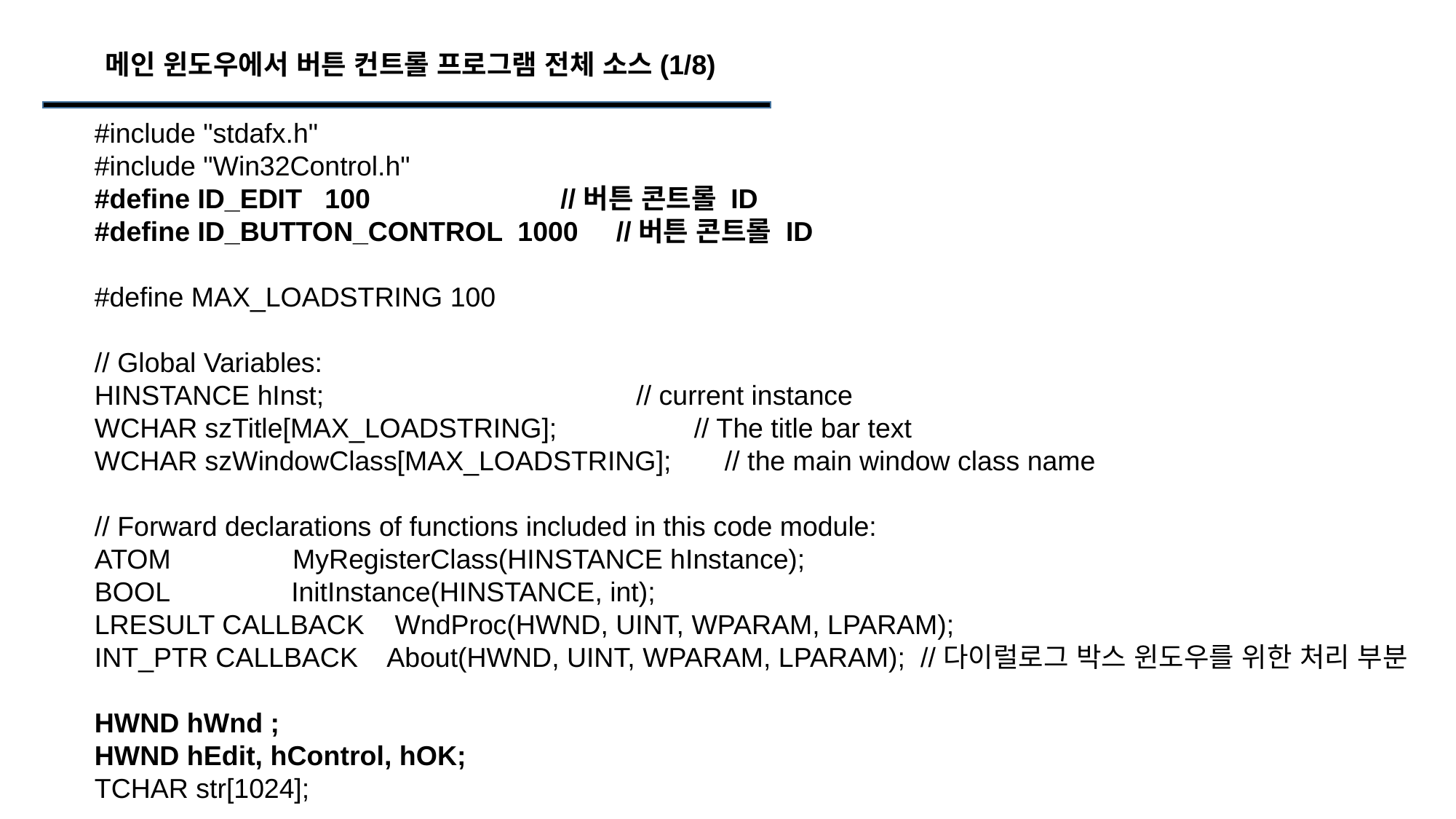

메인 윈도우에서 버튼 컨트롤 프로그램 전체 소스(1/8)

#include "stdafx.h"
#include "Win32Control.h"
#define ID_EDIT   100                         //버튼 콘트롤 ID
#define ID_BUTTON_CONTROL  1000     //버튼 콘트롤 ID

#define MAX_LOADSTRING 100

// Global Variables:
HINSTANCE hInst;                                         // current instance
WCHAR szTitle[MAX_LOADSTRING];                  // The title bar text
WCHAR szWindowClass[MAX_LOADSTRING];       // the main window class name

// Forward declarations of functions included in this code module:
ATOM                MyRegisterClass(HINSTANCE hInstance);
BOOL                InitInstance(HINSTANCE, int);
LRESULT CALLBACK    WndProc(HWND, UINT, WPARAM, LPARAM);
INT_PTR CALLBACK    About(HWND, UINT, WPARAM, LPARAM);  //다이럴로그 박스 윈도우를 위한 처리 부분

HWND hWnd ;
HWND hEdit, hControl, hOK;
TCHAR str[1024];